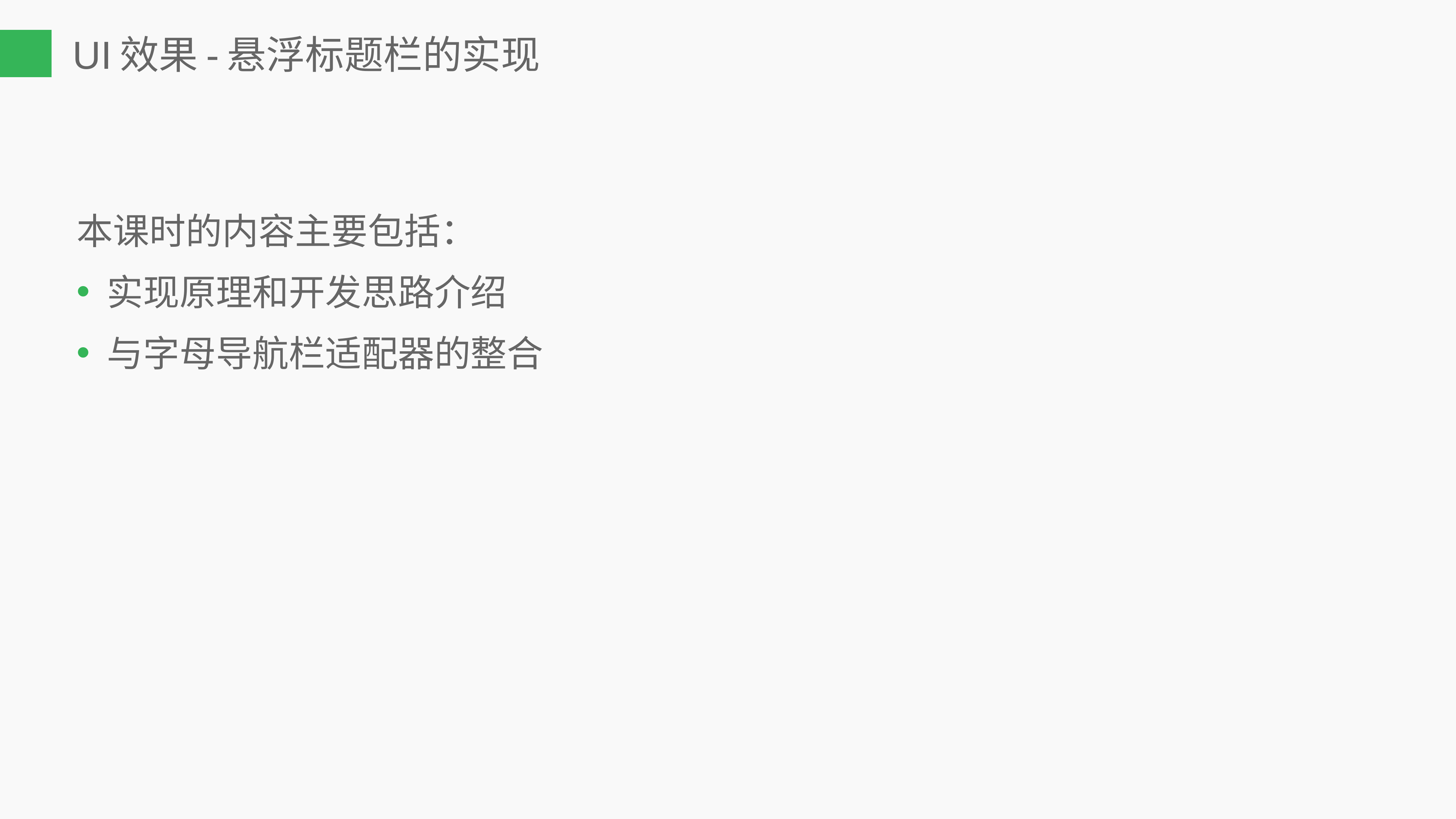

# UI效果-悬浮标题栏的实现
本课时的内容主要包括：
实现原理和开发思路介绍
与字母导航栏适配器的整合